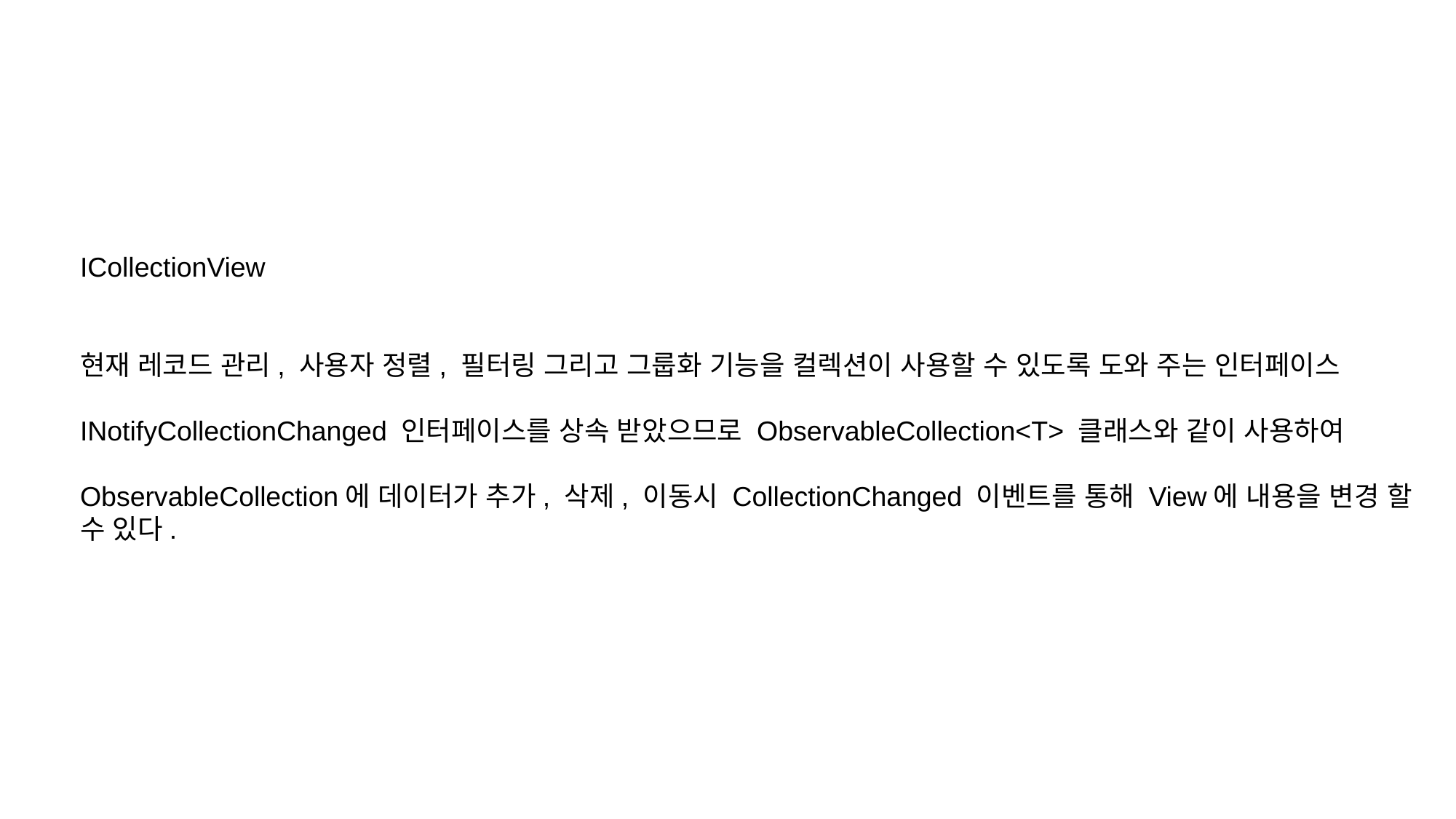

ICollectionView

현재 레코드 관리, 사용자 정렬, 필터링 그리고 그룹화 기능을 컬렉션이 사용할 수 있도록 도와 주는 인터페이스

INotifyCollectionChanged 인터페이스를 상속 받았으므로 ObservableCollection<T> 클래스와 같이 사용하여

ObservableCollection에 데이터가 추가, 삭제, 이동시 CollectionChanged 이벤트를 통해 View에 내용을 변경 할
수 있다.